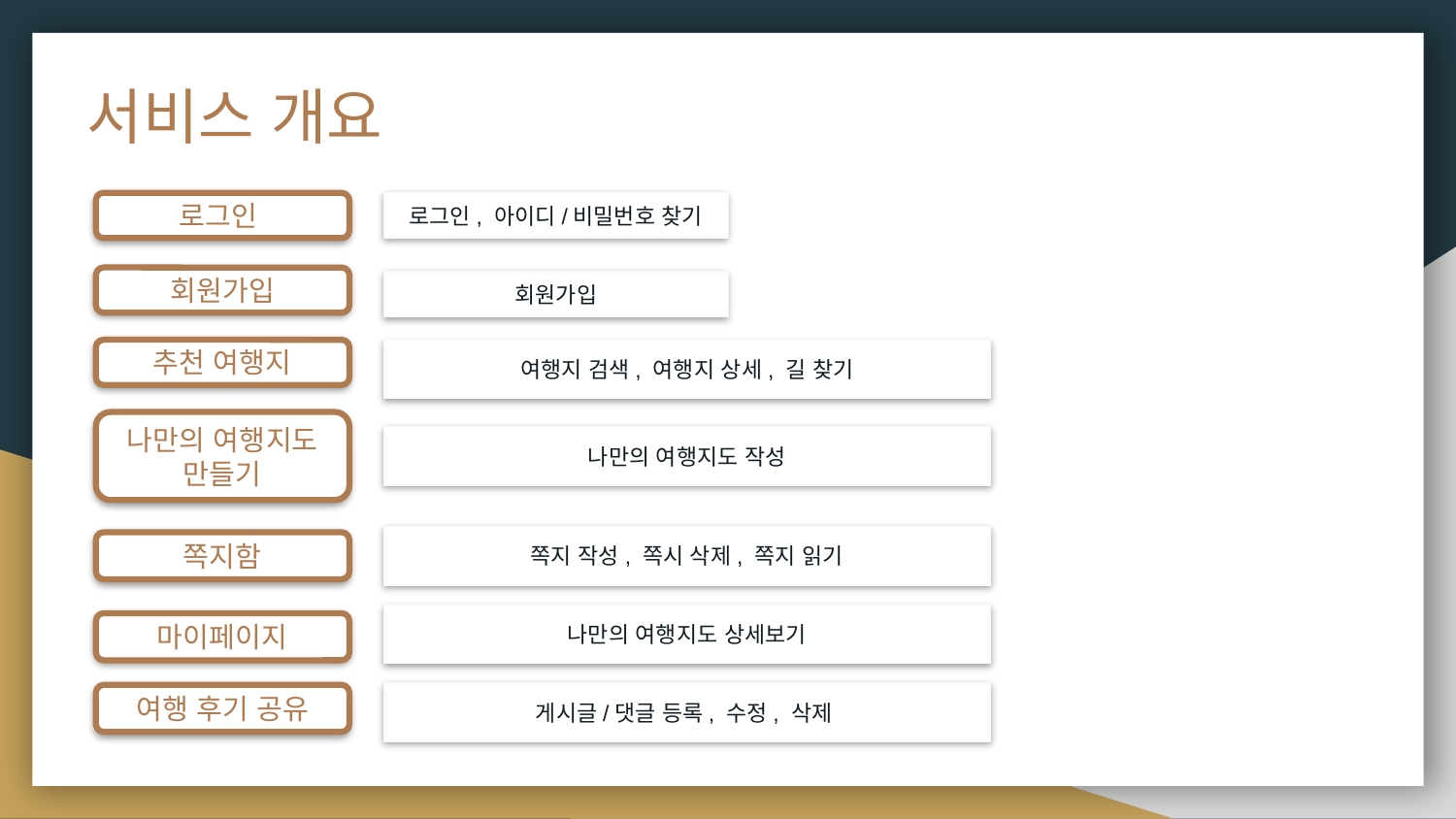

# 서비스 개요
로그인
로그인, 아이디/비밀번호 찾기
회원가입
회원가입
추천 여행지
여행지 검색, 여행지 상세, 길 찾기
나만의 여행지도 만들기
나만의 여행지도 작성
쪽지 작성, 쪽시 삭제, 쪽지 읽기
쪽지함
나만의 여행지도 상세보기
마이페이지
게시글/댓글 등록, 수정, 삭제
여행 후기 공유